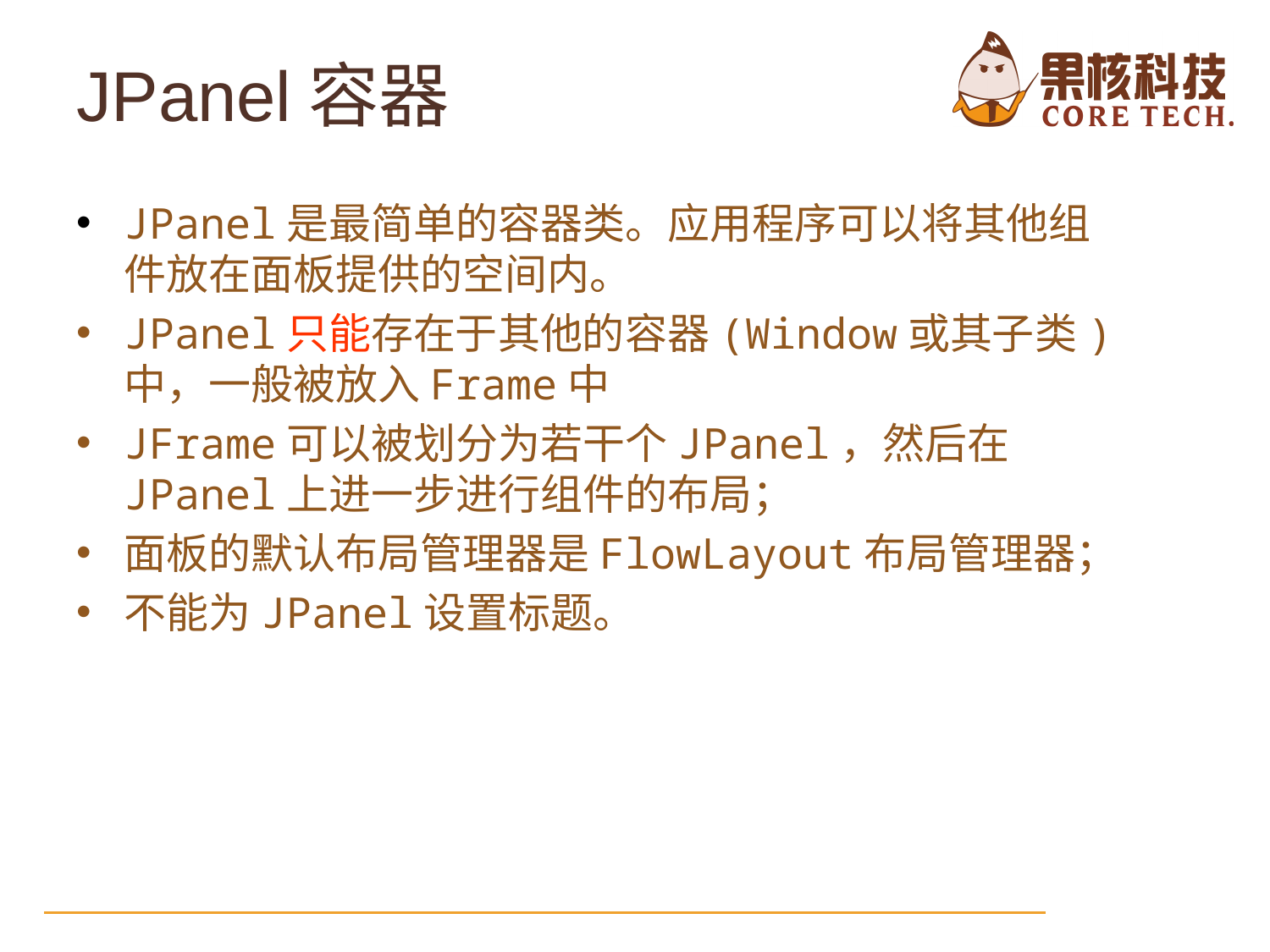

# JPanel容器
JPanel是最简单的容器类。应用程序可以将其他组件放在面板提供的空间内。
JPanel只能存在于其他的容器(Window或其子类)中，一般被放入Frame中
JFrame可以被划分为若干个JPanel，然后在JPanel上进一步进行组件的布局；
面板的默认布局管理器是FlowLayout布局管理器；
不能为JPanel设置标题。